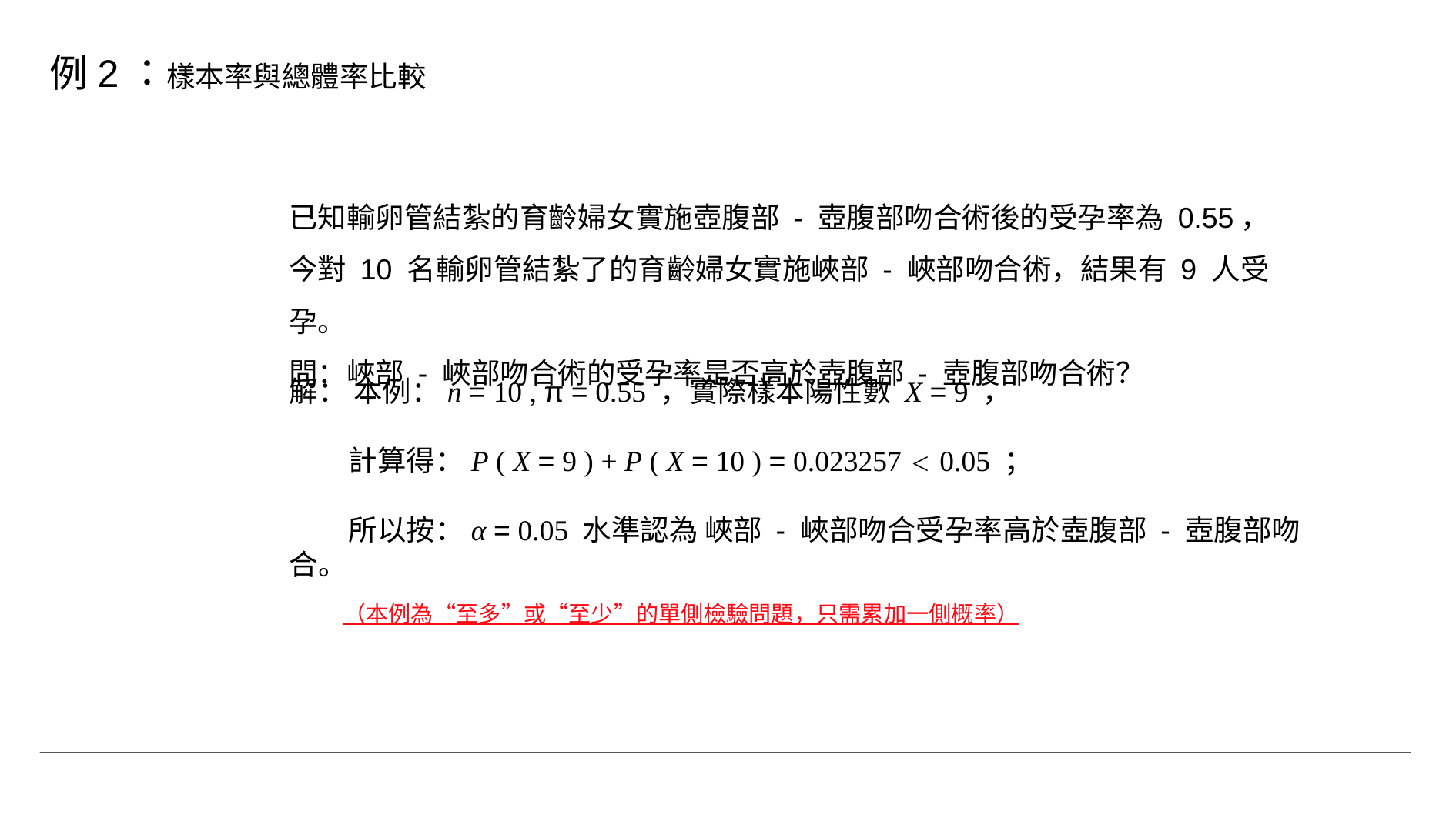

例2：樣本率與總體率比較
已知輸卵管結紮的育齡婦女實施壺腹部 - 壺腹部吻合術後的受孕率為 0.55，今對 10 名輸卵管結紮了的育齡婦女實施峽部 - 峽部吻合術，結果有 9 人受孕。
問：峽部 - 峽部吻合術的受孕率是否高於壺腹部 - 壺腹部吻合術？
解： 本例：n = 10 , π = 0.55 ，實際樣本陽性數 X = 9 ，

        計算得：P ( X = 9 ) + P ( X = 10 ) = 0.023257 ＜ 0.05 ；

        所以按：α = 0.05 水準認為 峽部 - 峽部吻合受孕率高於壺腹部 - 壺腹部吻合。
（本例為“至多”或“至少”的單側檢驗問題，只需累加一側概率）